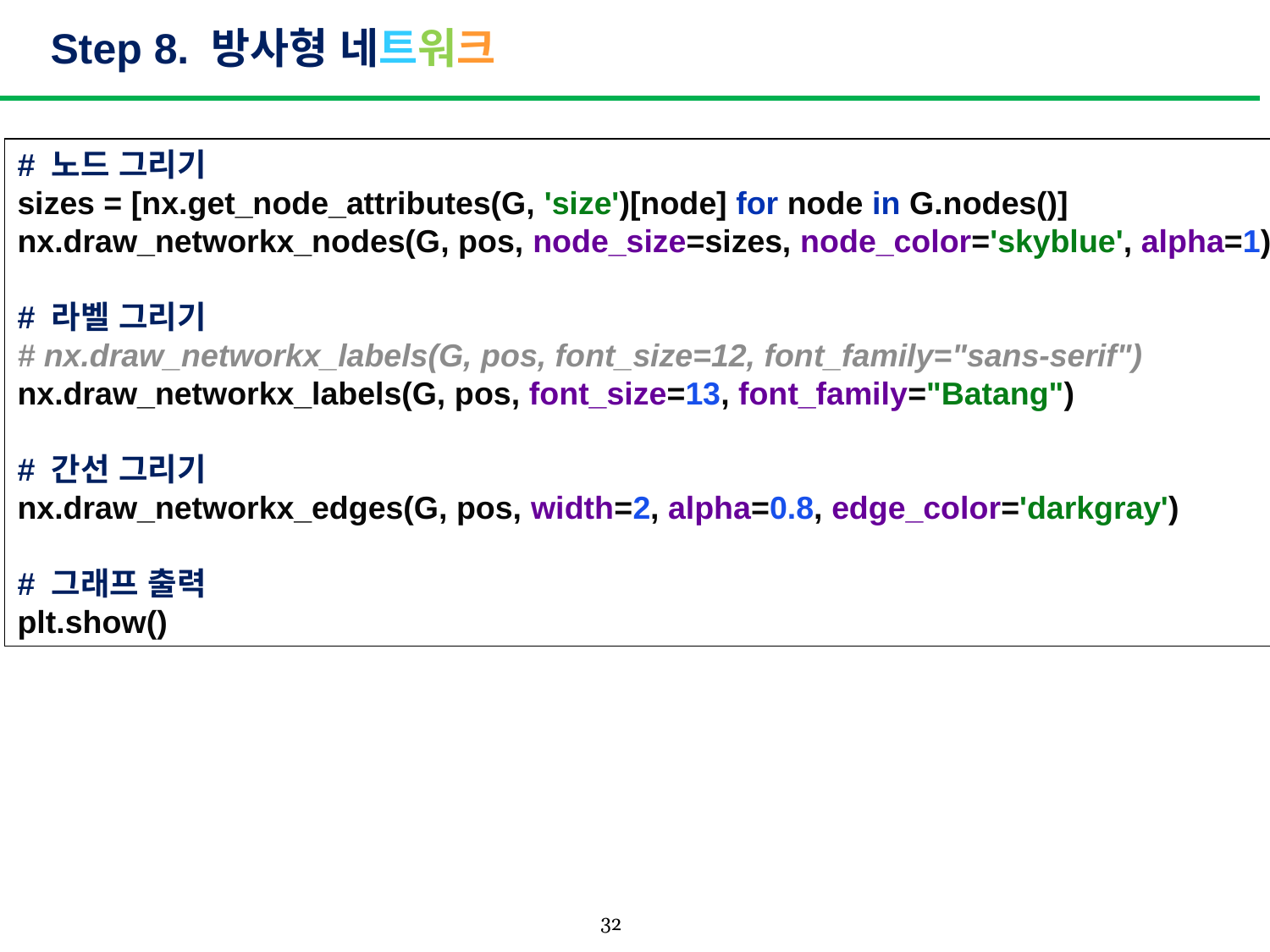

# Step 8. 방사형 네트워크
# 노드 그리기 sizes = [nx.get_node_attributes(G, 'size')[node] for node in G.nodes()] nx.draw_networkx_nodes(G, pos, node_size=sizes, node_color='skyblue', alpha=1) # 라벨 그리기 # nx.draw_networkx_labels(G, pos, font_size=12, font_family="sans-serif") nx.draw_networkx_labels(G, pos, font_size=13, font_family="Batang")
# 간선 그리기
nx.draw_networkx_edges(G, pos, width=2, alpha=0.8, edge_color='darkgray')
# 그래프 출력
plt.show()
32